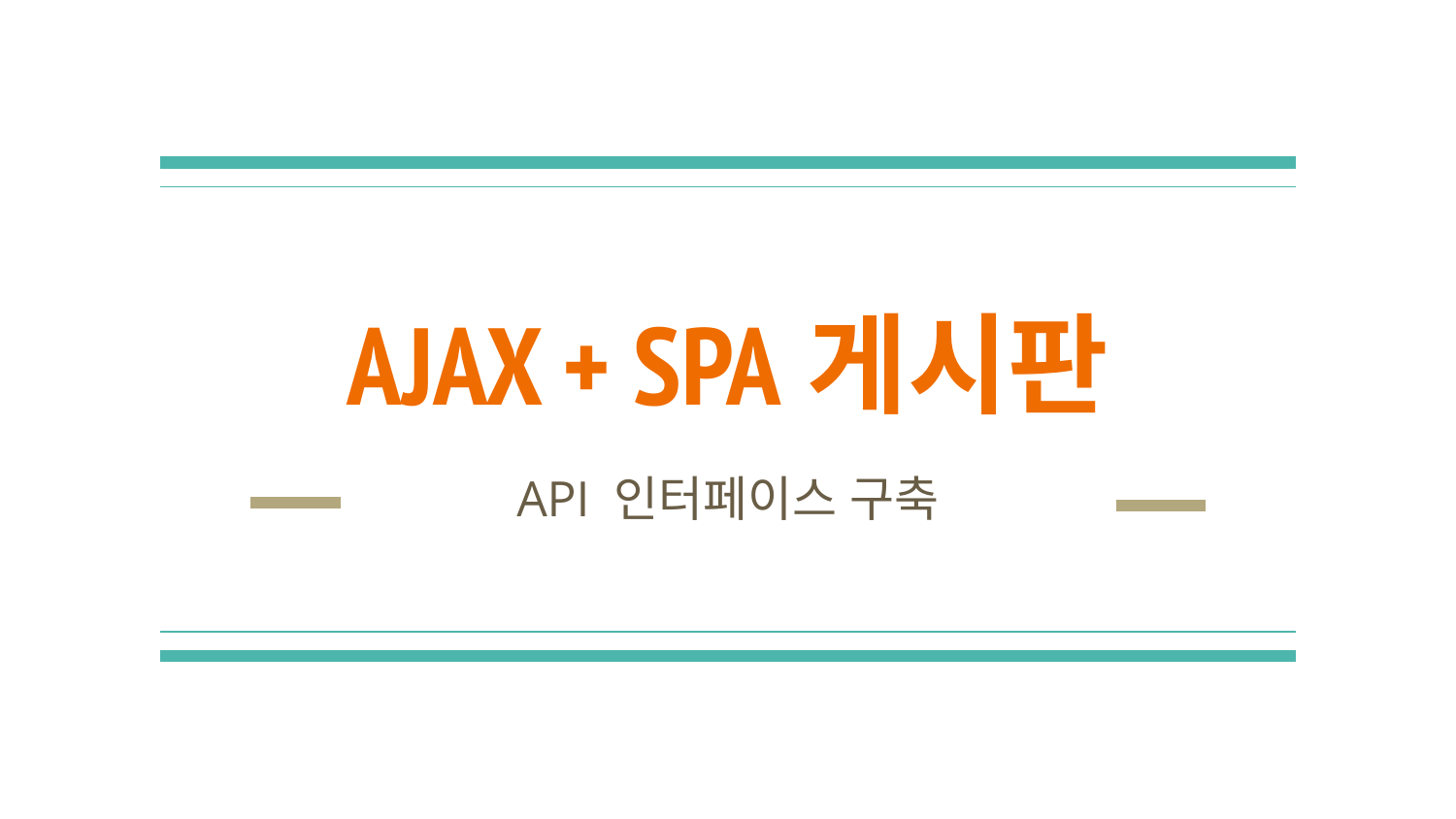

# AJAX + SPA게시판
API 인터페이스 구축